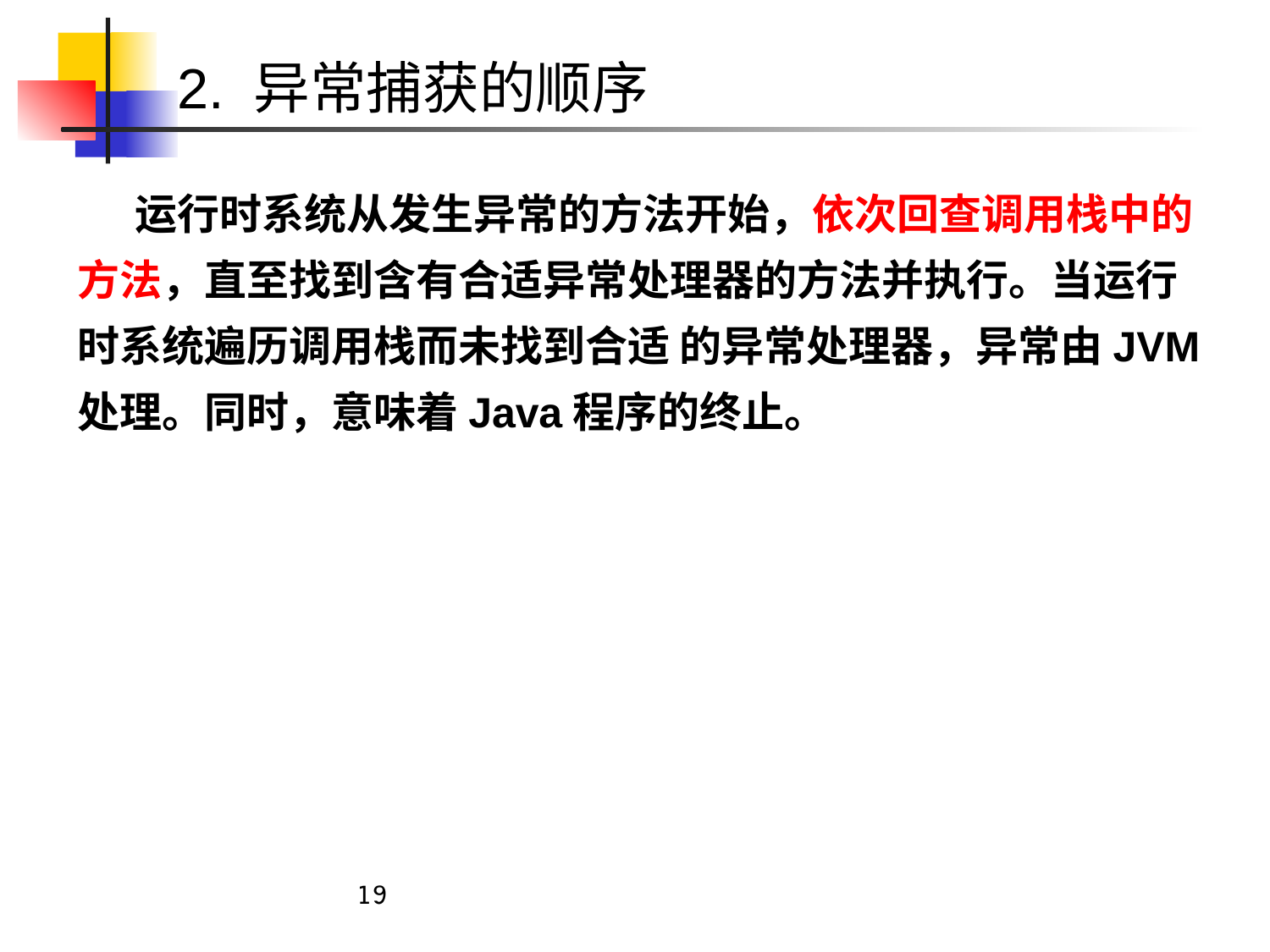

2. 异常捕获的顺序
     运行时系统从发生异常的方法开始，依次回查调用栈中的方法，直至找到含有合适异常处理器的方法并执行。当运行时系统遍历调用栈而未找到合适 的异常处理器，异常由JVM处理。同时，意味着Java程序的终止。
19